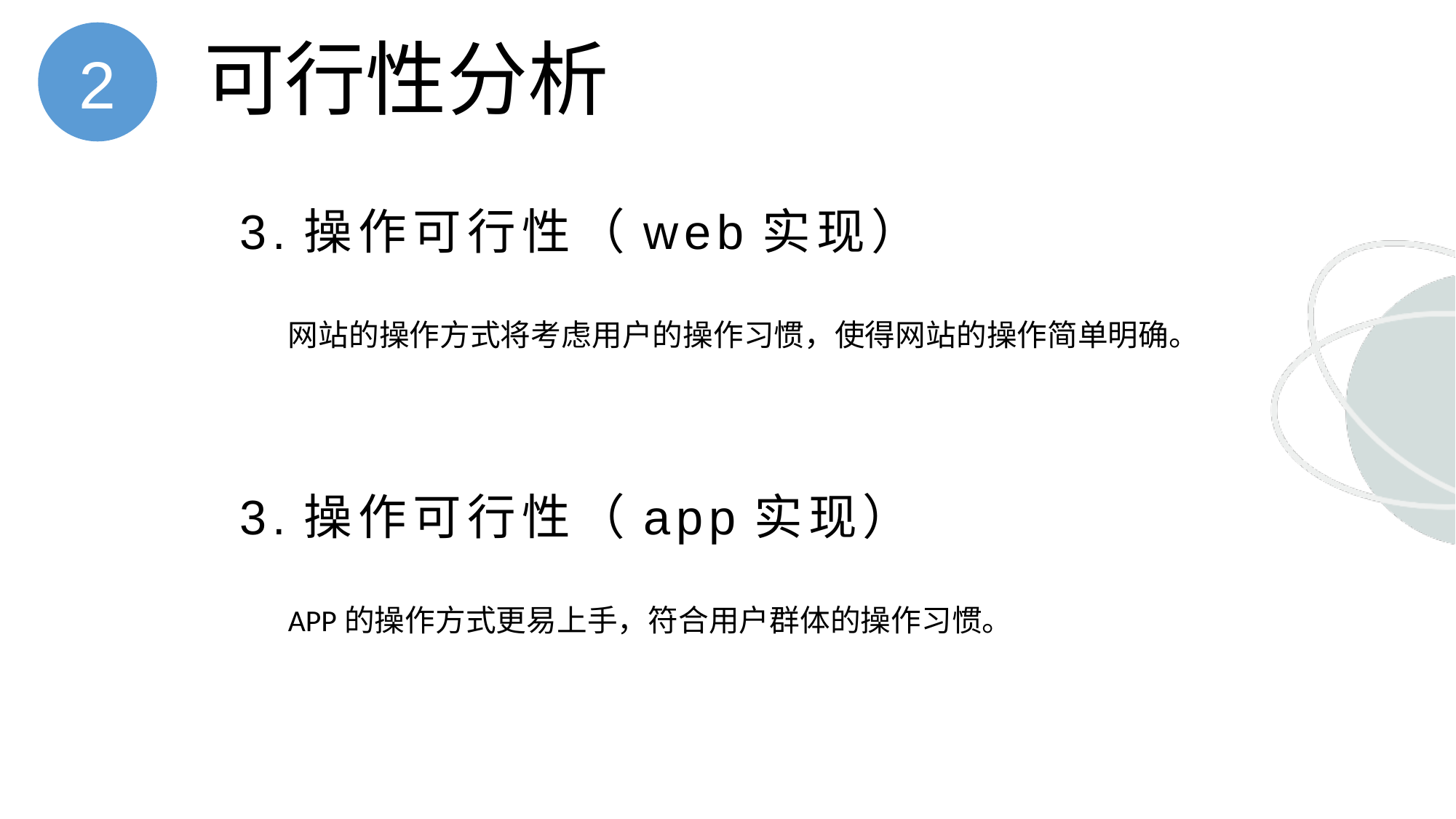

2
# 可行性分析
3.操作可行性（web实现）
网站的操作方式将考虑用户的操作习惯，使得网站的操作简单明确。
3.操作可行性（app实现）
APP的操作方式更易上手，符合用户群体的操作习惯。